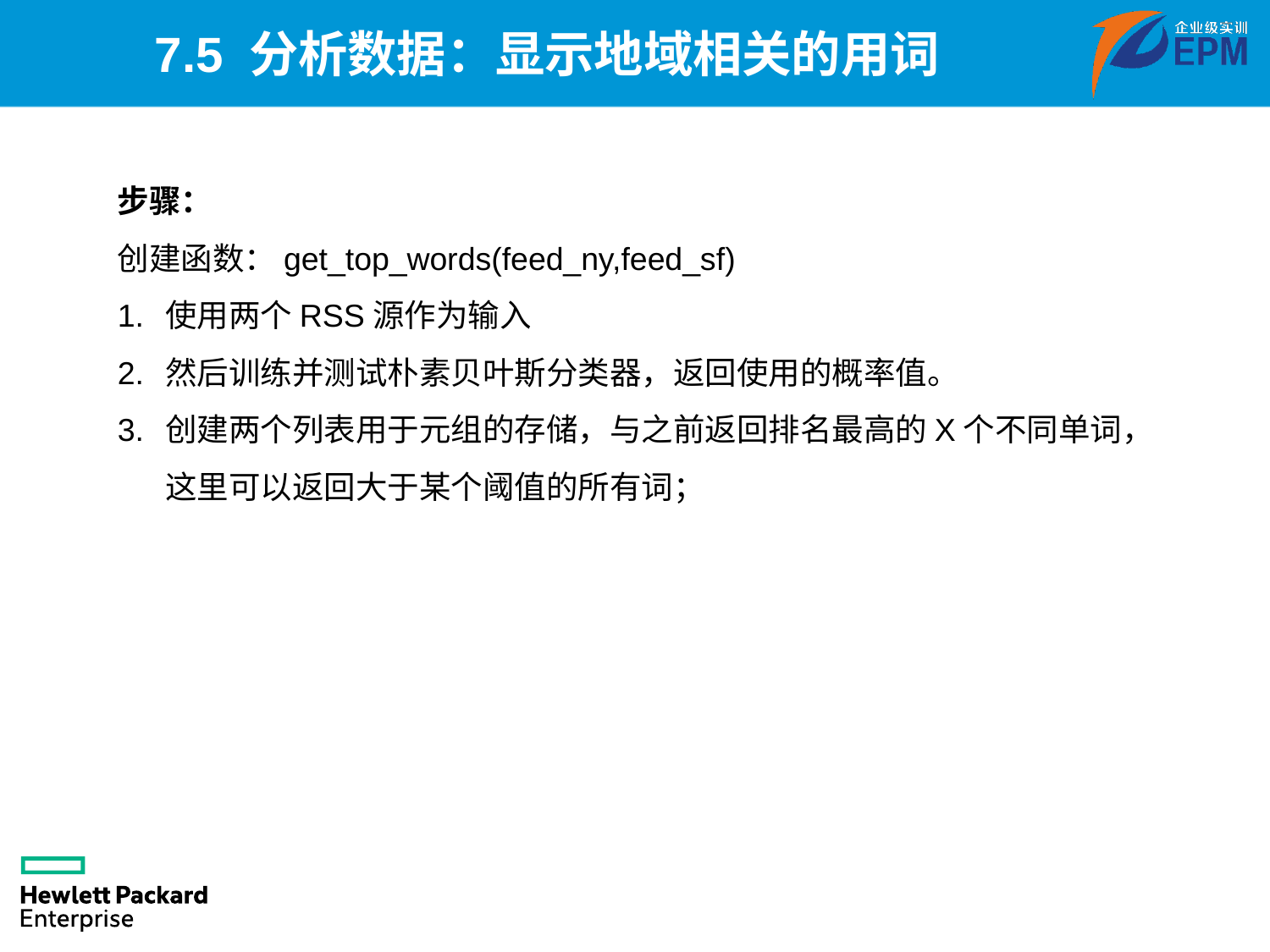

# 7.5 分析数据：显示地域相关的用词
步骤：
创建函数：get_top_words(feed_ny,feed_sf)
使用两个RSS源作为输入
然后训练并测试朴素贝叶斯分类器，返回使用的概率值。
创建两个列表用于元组的存储，与之前返回排名最高的X个不同单词，这里可以返回大于某个阈值的所有词；